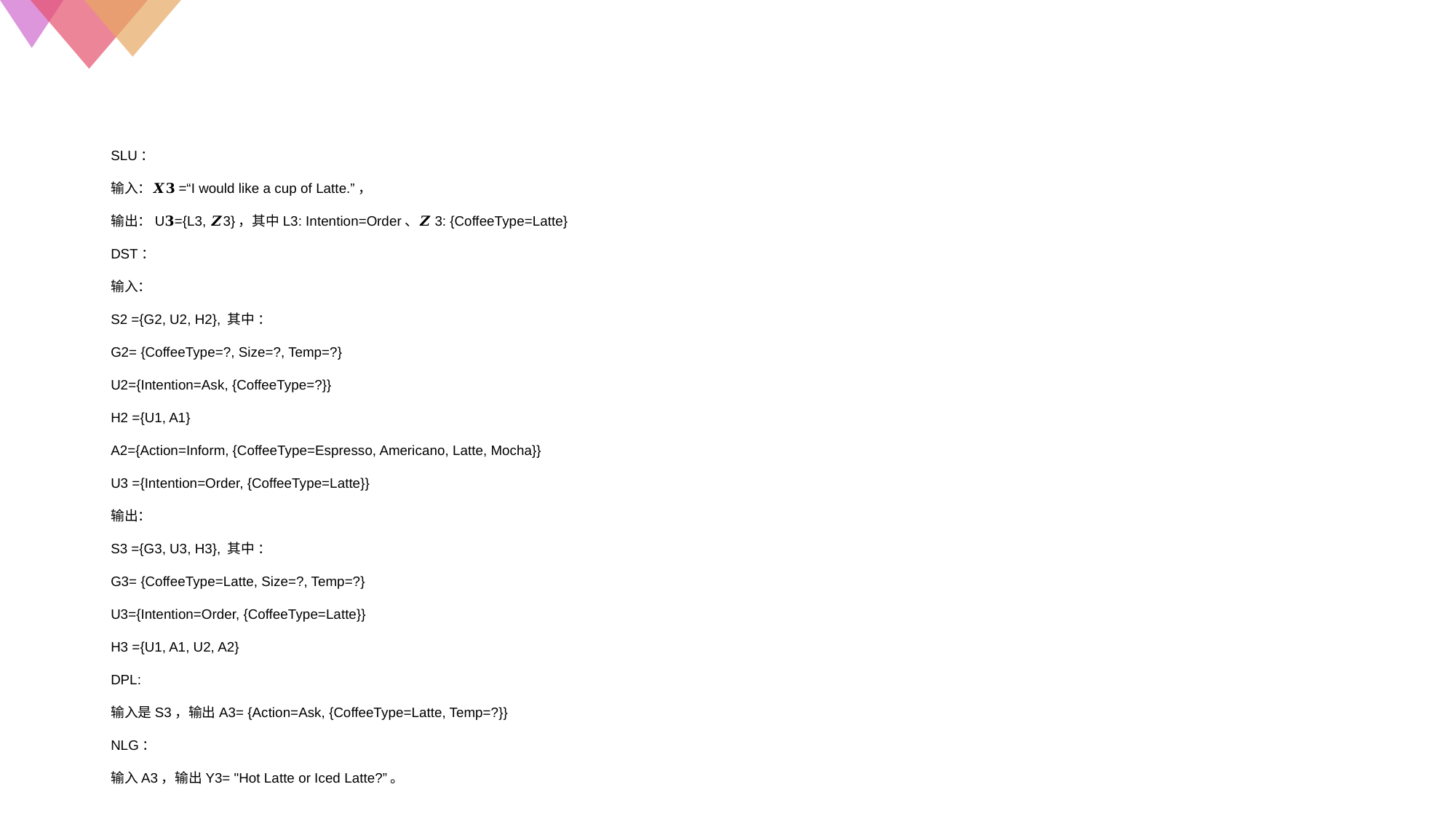

SLU：

输入：𝑿𝟑=“I would like a cup of Latte.”，

输出：U𝟑={L3, 𝒁3}，其中L3: Intention=Order、𝒁3: {CoffeeType=Latte}

DST：

输入：

S2 ={G2, U2, H2}, 其中 ：

G2= {CoffeeType=?, Size=?, Temp=?}

U2={Intention=Ask, {CoffeeType=?}}

H2 ={U1, A1}

A2={Action=Inform, {CoffeeType=Espresso, Americano, Latte, Mocha}}

U3 ={Intention=Order, {CoffeeType=Latte}}

输出：

S3 ={G3, U3, H3}, 其中 ：

G3= {CoffeeType=Latte, Size=?, Temp=?}

U3={Intention=Order, {CoffeeType=Latte}}

H3 ={U1, A1, U2, A2}

DPL:

输入是S3，输出A3= {Action=Ask, {CoffeeType=Latte, Temp=?}}

NLG：

输入A3，输出Y3= "Hot Latte or Iced Latte?”。